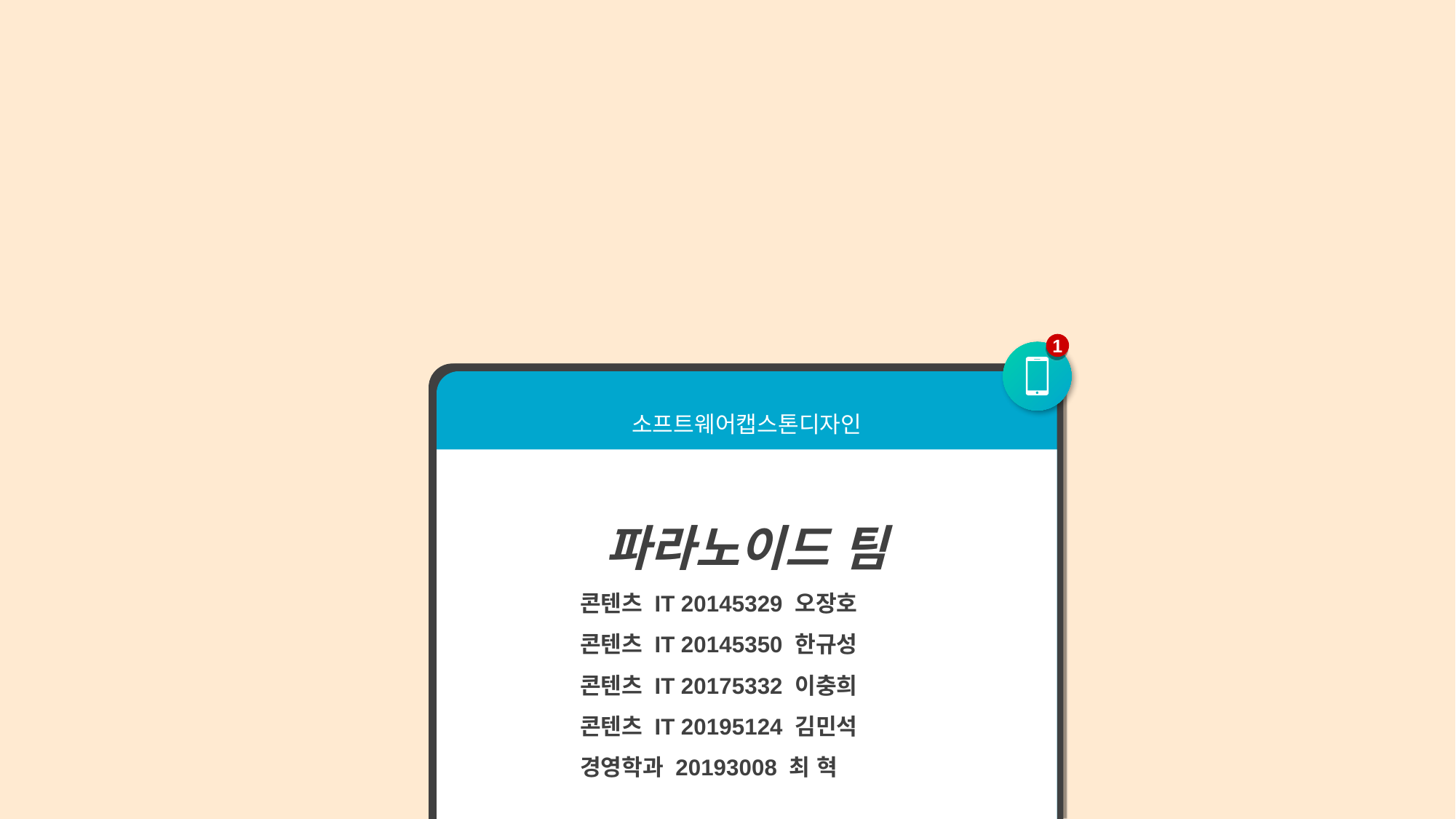

1

소프트웨어캡스톤디자인
파라노이드 팀
                    콘텐츠 IT 20145329 오장호
                    콘텐츠 IT 20145350 한규성
                    콘텐츠 IT 20175332 이충희
                    콘텐츠 IT 20195124 김민석
                    경영학과 20193008 최 혁